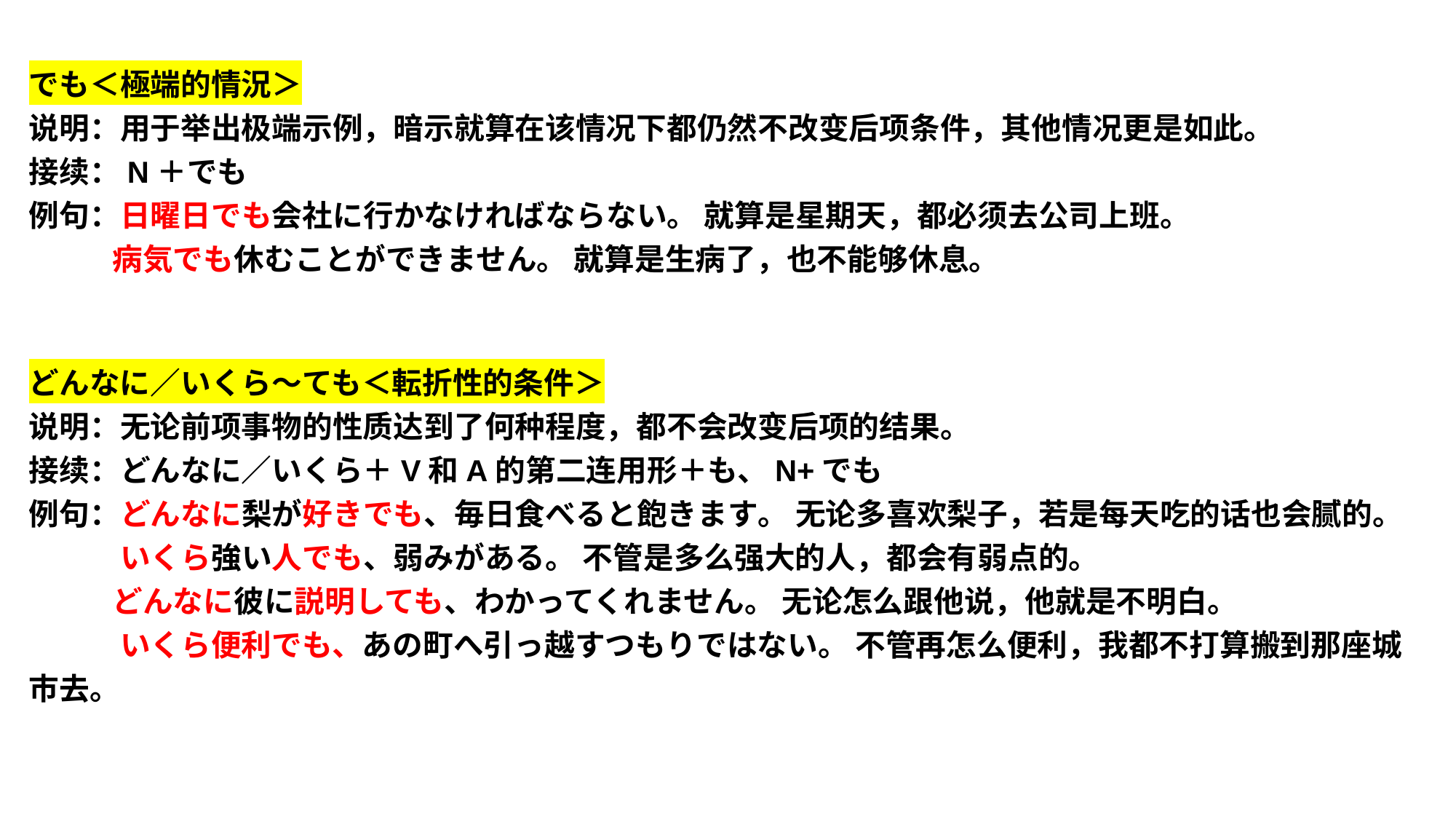

でも＜極端的情況＞
说明：用于举出极端示例，暗示就算在该情况下都仍然不改变后项条件，其他情况更是如此。
接续：N＋でも
例句：日曜日でも会社に行かなければならない。 就算是星期天，都必须去公司上班。
           病気でも休むことができません。 就算是生病了，也不能够休息。

どんなに／いくら～ても＜転折性的条件＞
说明：无论前项事物的性质达到了何种程度，都不会改变后项的结果。
接续：どんなに／いくら＋V和A的第二连用形＋も、N+でも
例句：どんなに梨が好きでも、毎日食べると飽きます。 无论多喜欢梨子，若是每天吃的话也会腻的。
　　　いくら強い人でも、弱みがある。 不管是多么强大的人，都会有弱点的。
           どんなに彼に説明しても、わかってくれません。 无论怎么跟他说，他就是不明白。
　　　いくら便利でも、あの町へ引っ越すつもりではない。 不管再怎么便利，我都不打算搬到那座城市去。